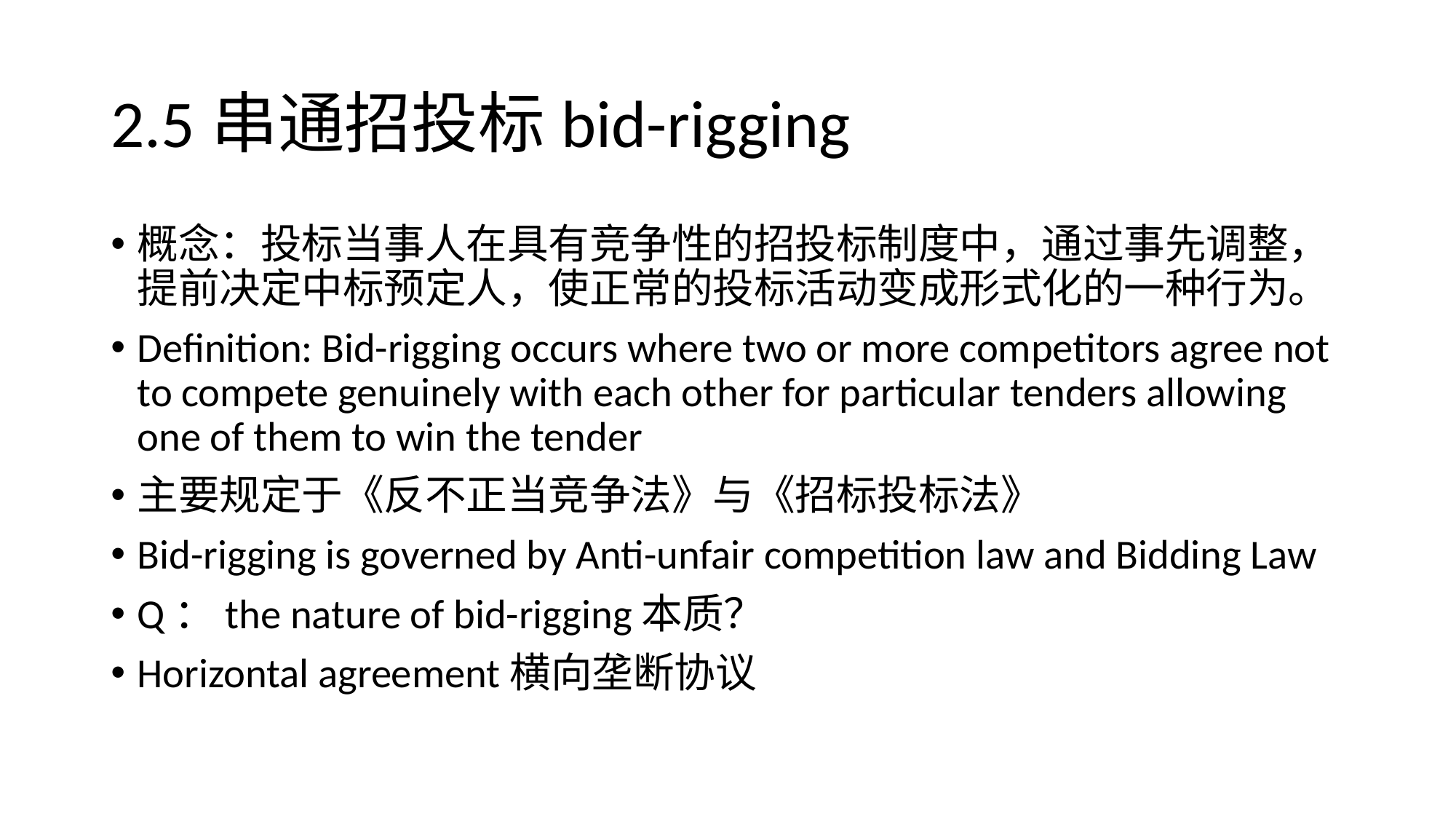

# 2.5串通招投标bid-rigging
概念：投标当事人在具有竞争性的招投标制度中，通过事先调整，提前决定中标预定人，使正常的投标活动变成形式化的一种行为。
Definition: Bid-rigging occurs where two or more competitors agree not to compete genuinely with each other for particular tenders allowing one of them to win the tender
主要规定于《反不正当竞争法》与《招标投标法》
Bid-rigging is governed by Anti-unfair competition law and Bidding Law
Q：the nature of bid-rigging本质？
Horizontal agreement横向垄断协议